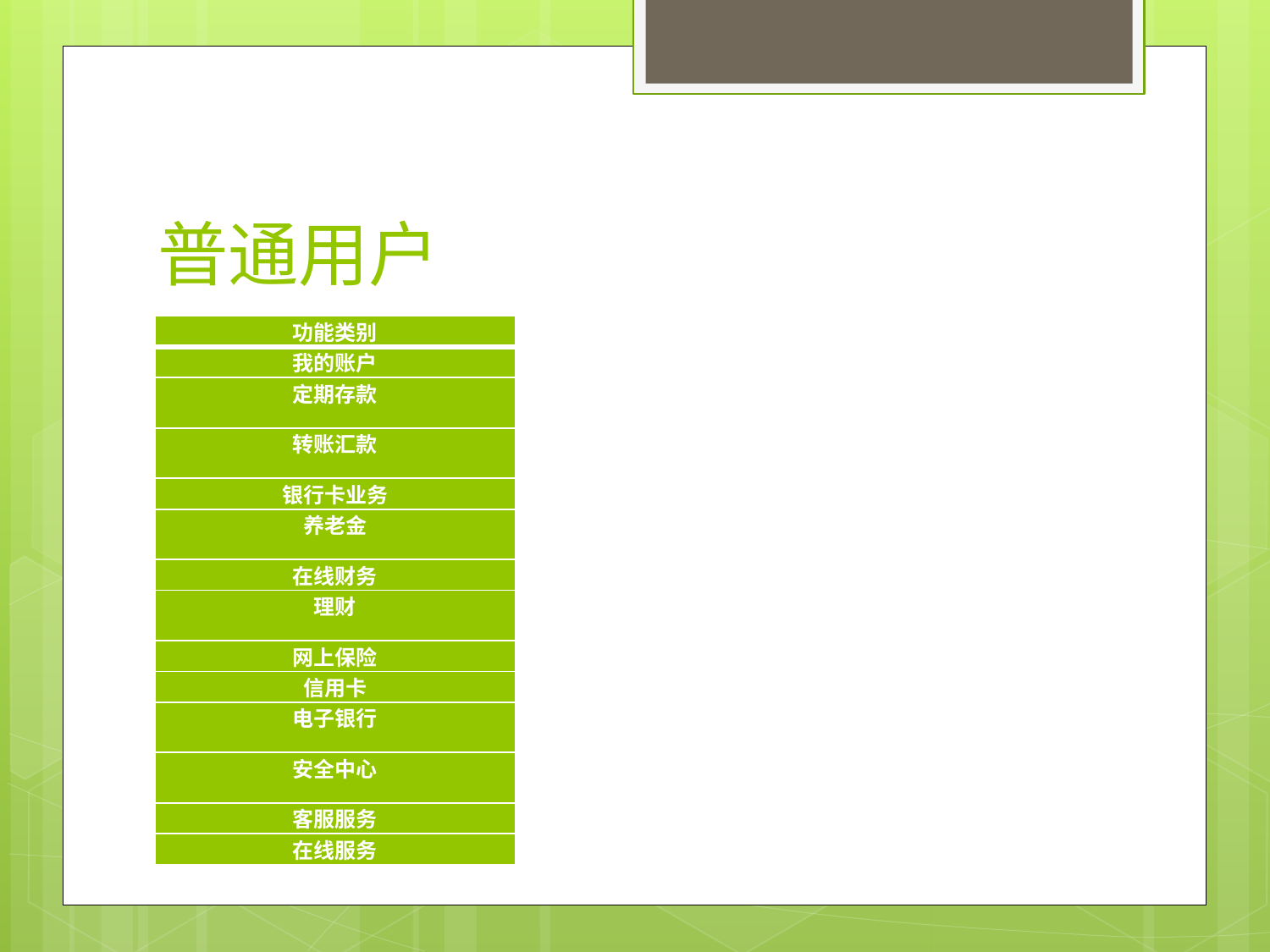

# 普通用户
| 功能类别 |
| --- |
| 我的账户 |
| 定期存款 |
| 转账汇款 |
| 银行卡业务 |
| 养老金 |
| 在线财务 |
| 理财 |
| 网上保险 |
| 信用卡 |
| 电子银行 |
| 安全中心 |
| 客服服务 |
| 在线服务 |